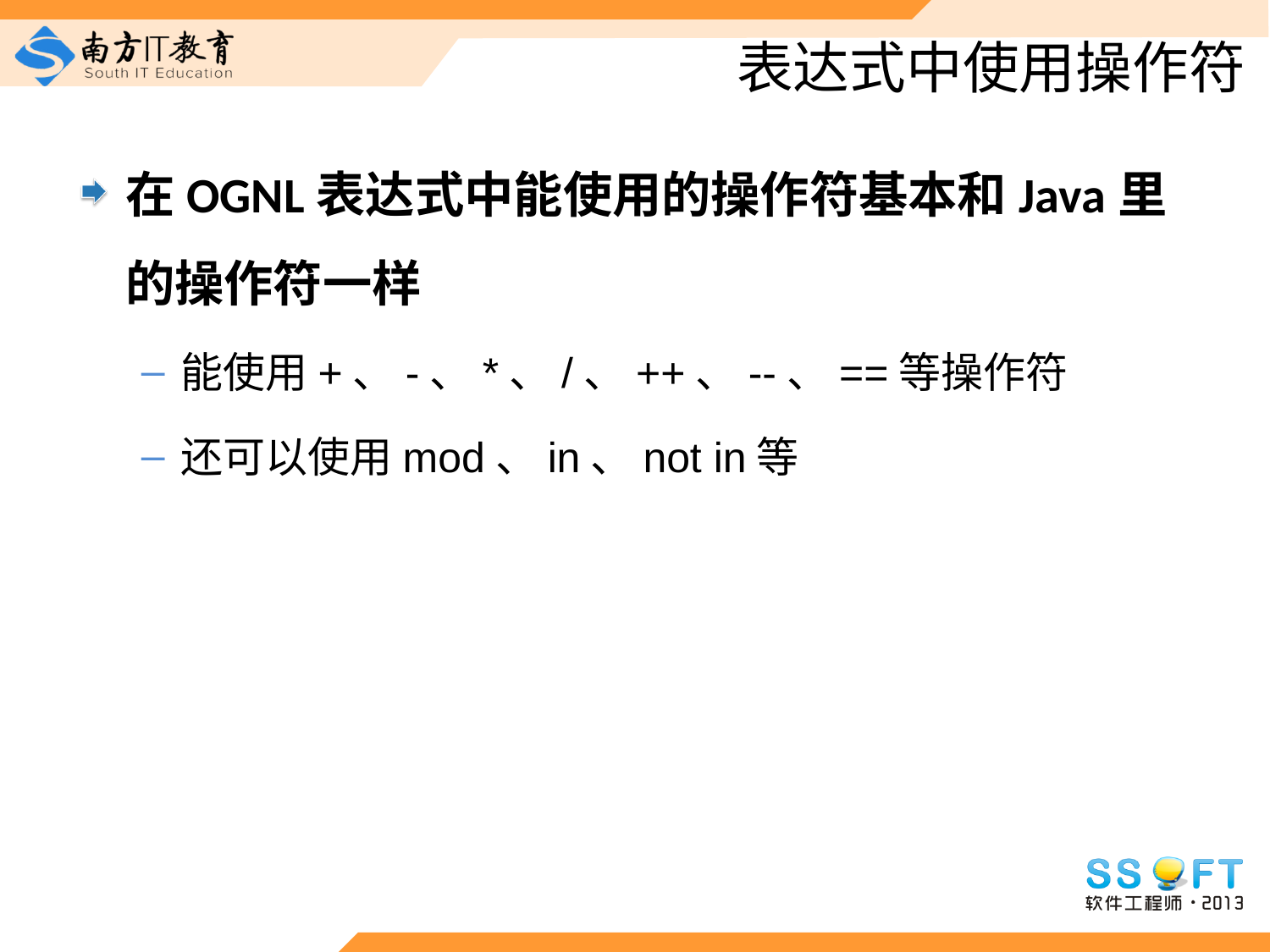

# 表达式中使用操作符
在OGNL表达式中能使用的操作符基本和Java里的操作符一样
能使用+、-、*、/、++、--、==等操作符
还可以使用mod、in、not in等